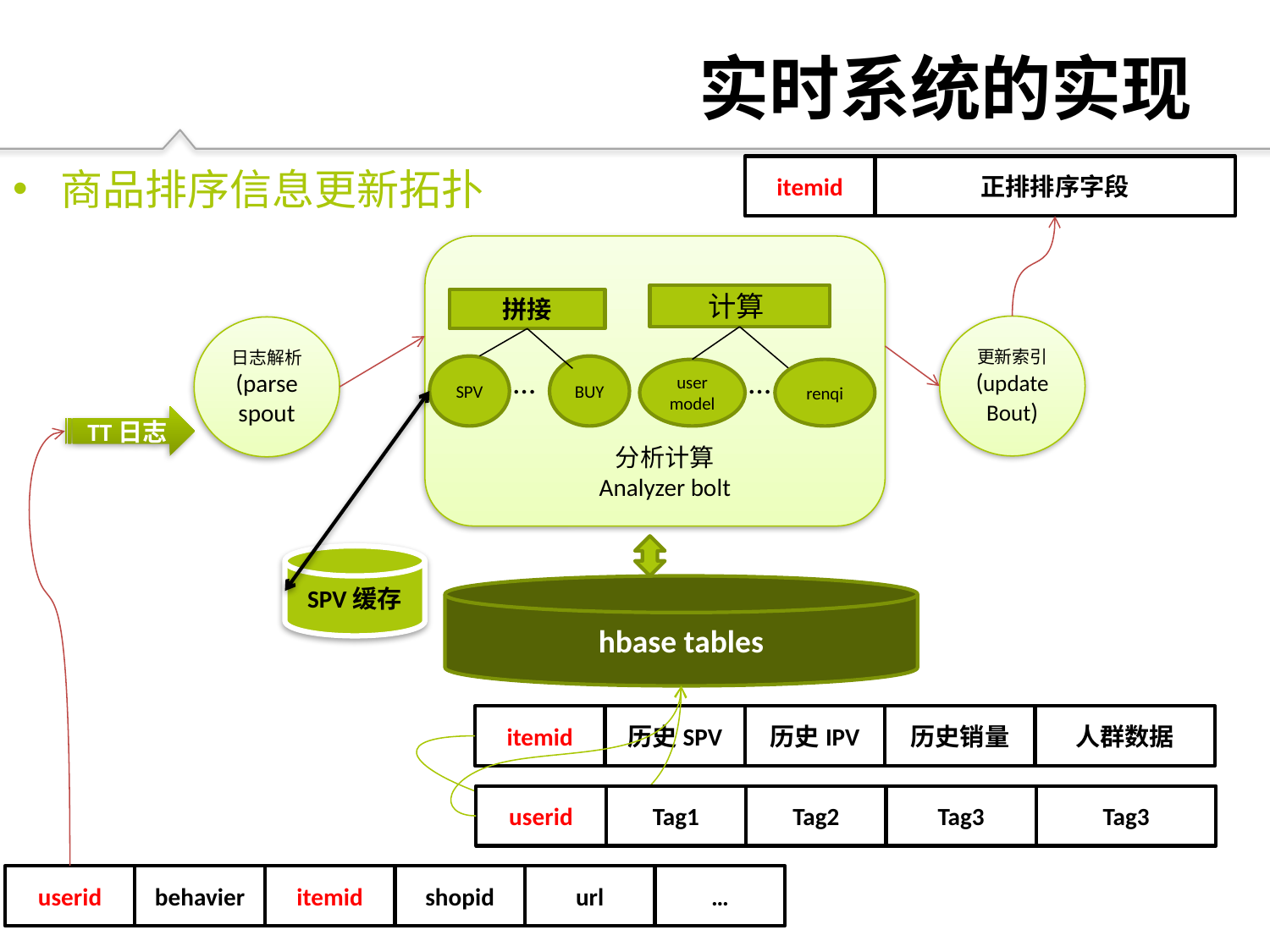

# 实时系统的实现
商品排序信息更新拓扑
itemid
正排排序字段
userid
behavier
itemid
shopid
url
…

计算
拼接
更新索引
(update
Bout)
日志解析
(parse
spout
SPV
…
BUY
…
user
model
renqi
分析计算
Analyzer bolt

SPV缓存
hbase tables
TT日志
itemid
历史SPV
历史IPV
历史销量
人群数据
userid
Tag1
Tag2
Tag3
Tag3